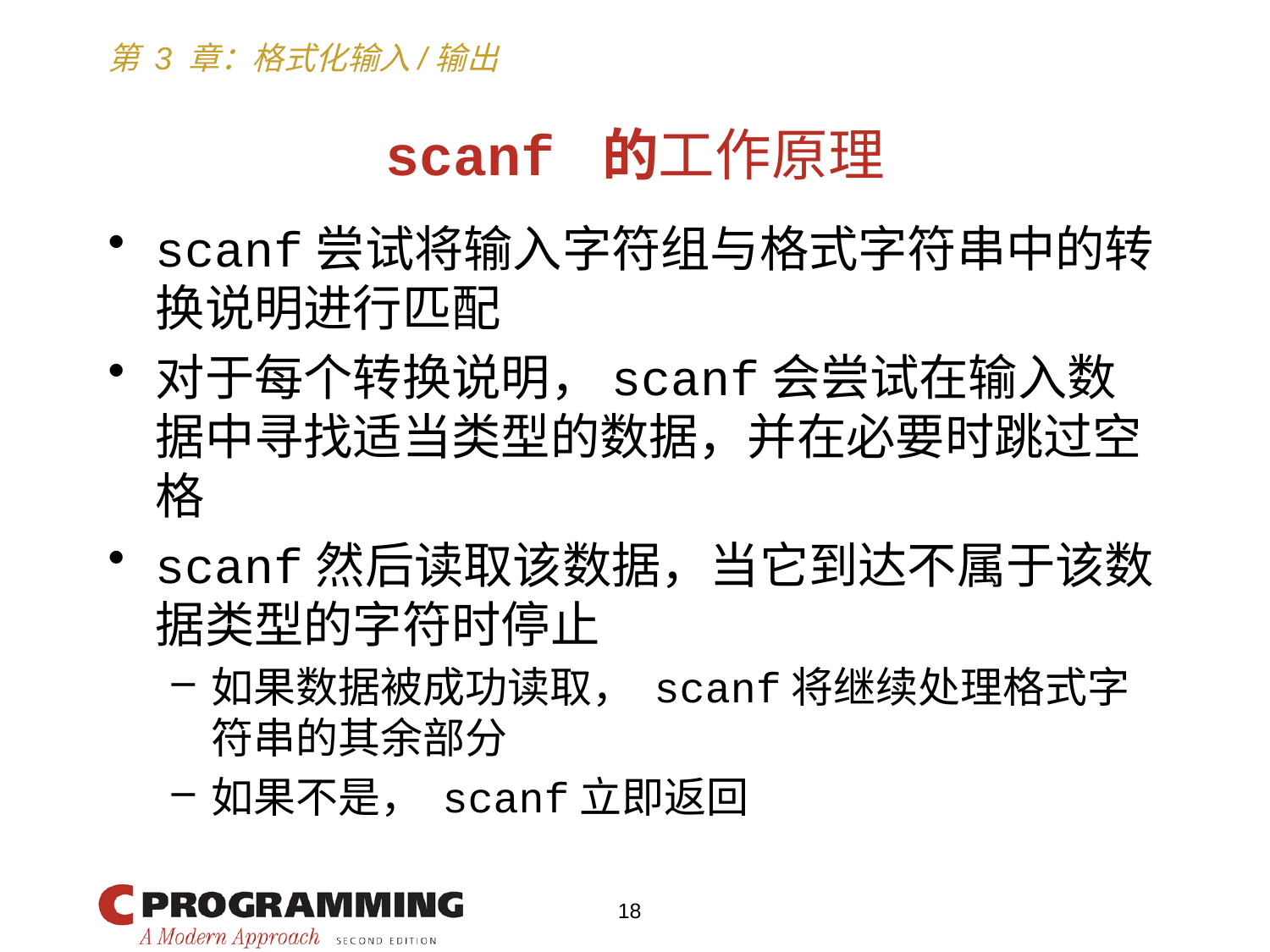

# scanf 的工作原理
scanf尝试将输入字符组与格式字符串中的转换说明进行匹配
对于每个转换说明，scanf会尝试在输入数据中寻找适当类型的数据，并在必要时跳过空格
scanf然后读取该数据，当它到达不属于该数据类型的字符时停止
如果数据被成功读取， scanf将继续处理格式字符串的其余部分
如果不是， scanf立即返回

18